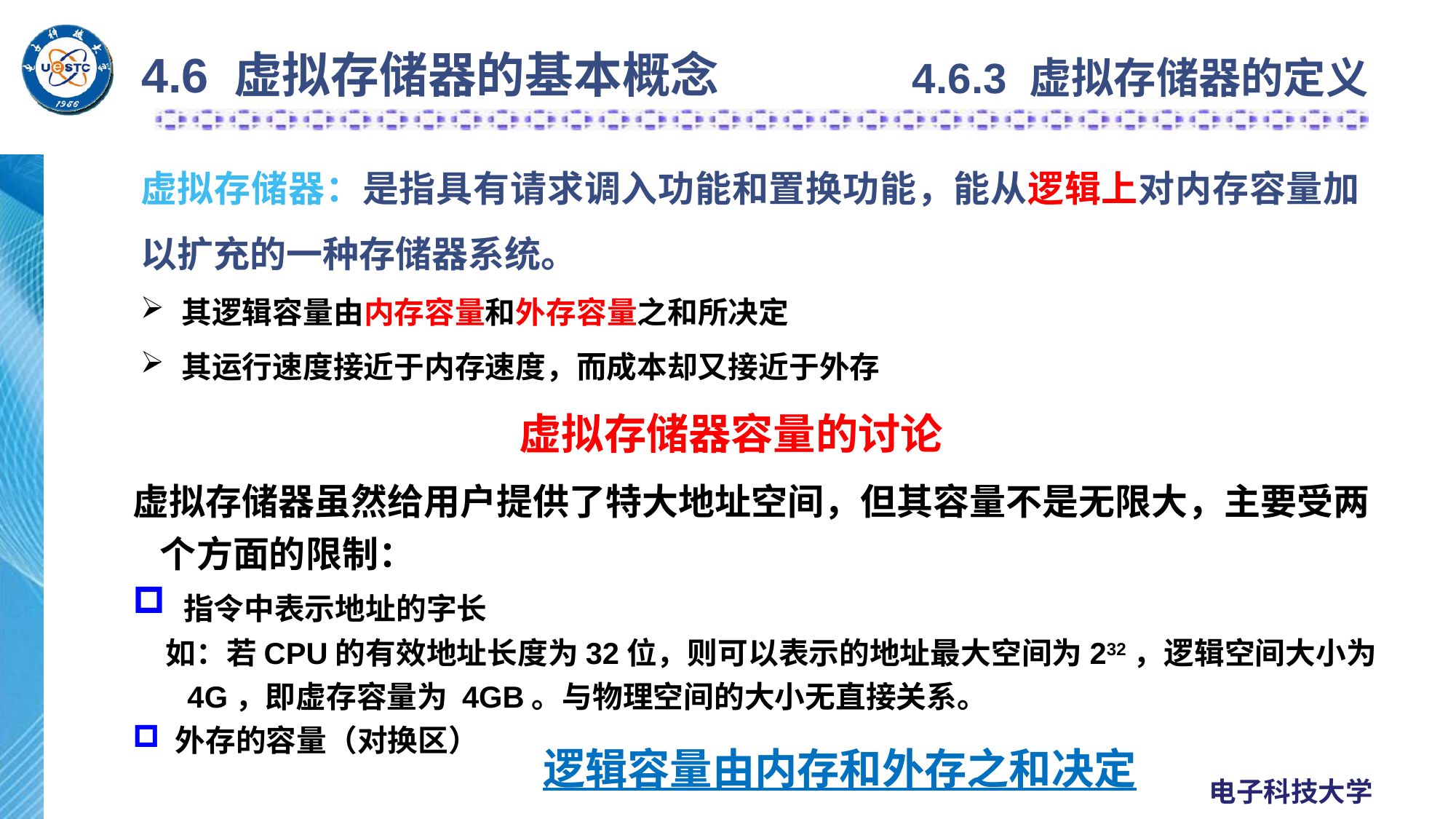

4.6 虚拟存储器的基本概念
# 4.6.3 虚拟存储器的定义
虚拟存储器：是指具有请求调入功能和置换功能，能从逻辑上对内存容量加以扩充的一种存储器系统。
其逻辑容量由内存容量和外存容量之和所决定
其运行速度接近于内存速度，而成本却又接近于外存
虚拟存储器容量的讨论
虚拟存储器虽然给用户提供了特大地址空间，但其容量不是无限大，主要受两个方面的限制：
 指令中表示地址的字长
如：若CPU的有效地址长度为32位，则可以表示的地址最大空间为232，逻辑空间大小为4G，即虚存容量为 4GB。与物理空间的大小无直接关系。
 外存的容量（对换区）
逻辑容量由内存和外存之和决定